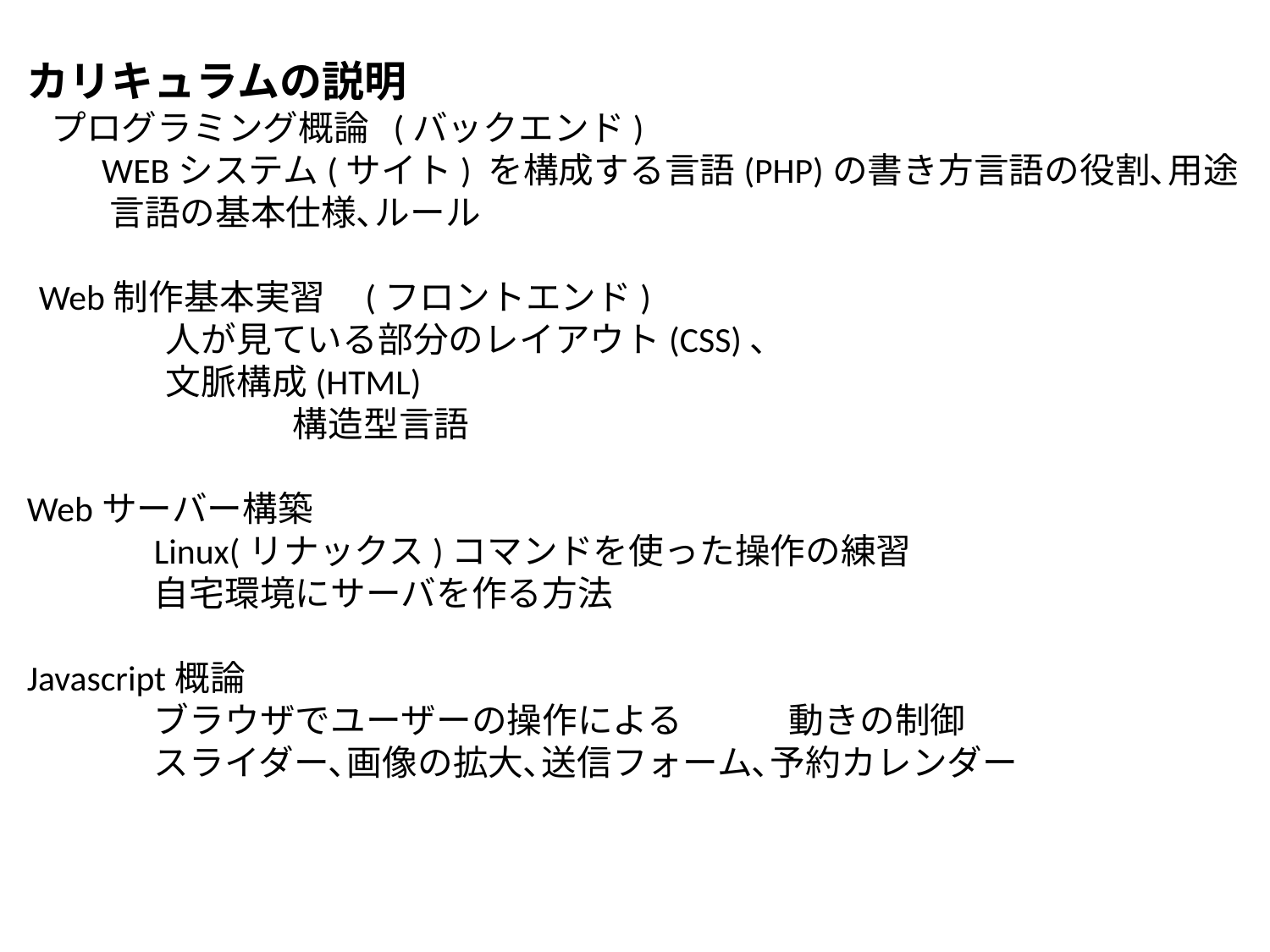

カリキュラムの説明
  プログラミング概論  (バックエンド)
WEBシステム(サイト) を構成する言語(PHP)の書き方言語の役割､用途  言語の基本仕様､ルール

Web制作基本実習    (フロントエンド)
	人が見ている部分のレイアウト(CSS)､
	文脈構成(HTML)
		構造型言語

Webサーバー構築
	Linux(リナックス)コマンドを使った操作の練習
	自宅環境にサーバを作る方法

Javascript概論
	ブラウザでユーザーの操作による	動きの制御
	スライダー､画像の拡大､送信フォーム､予約カレンダー